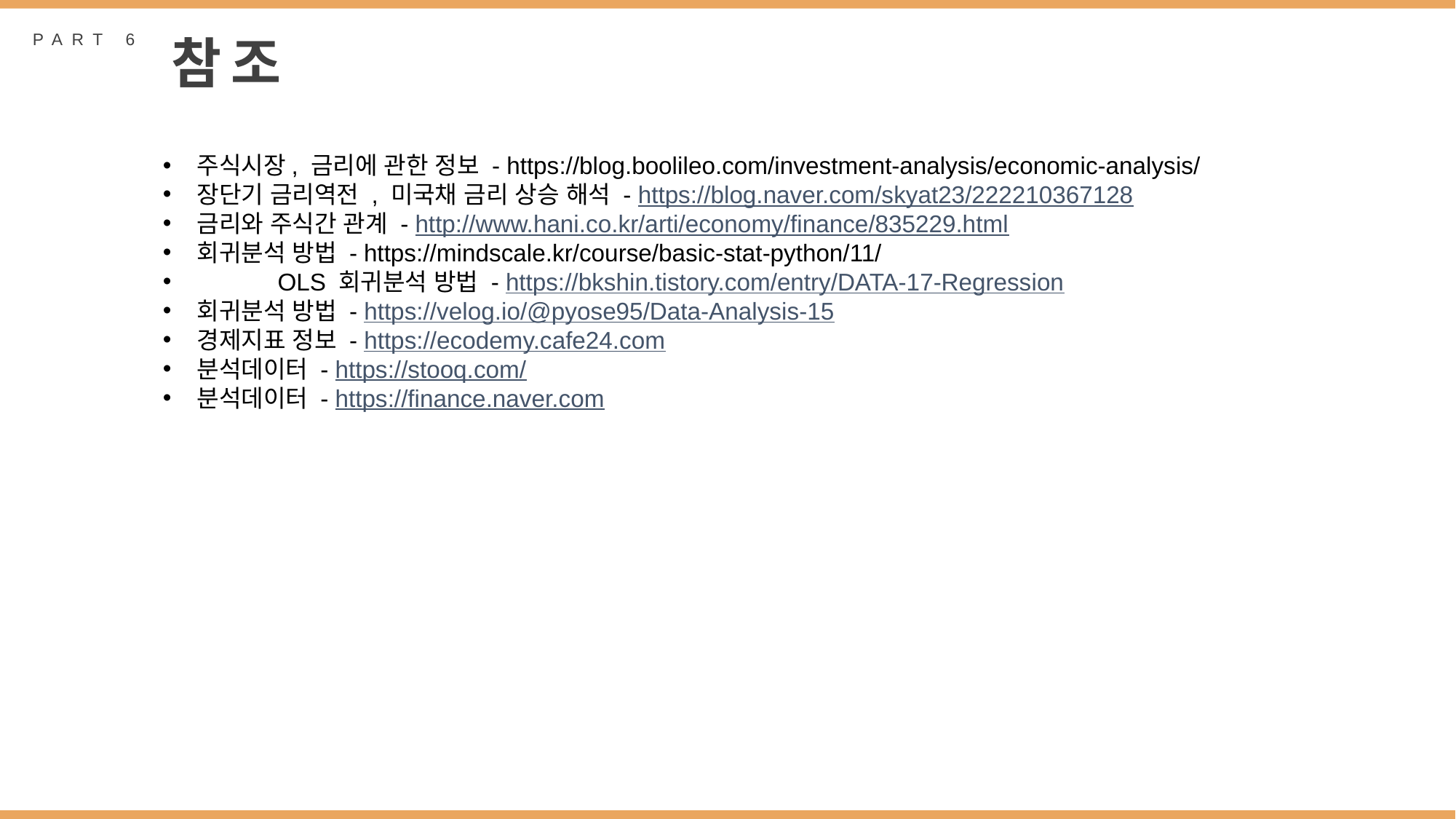

PART 6
참조

주식시장, 금리에 관한 정보 - https://blog.boolileo.com/investment-analysis/economic-analysis/
장단기 금리역전 , 미국채 금리 상승 해석 - https://blog.naver.com/skyat23/222210367128
금리와 주식간 관계 - http://www.hani.co.kr/arti/economy/finance/835229.html
회귀분석 방법 - https://mindscale.kr/course/basic-stat-python/11/
            OLS 회귀분석 방법 - https://bkshin.tistory.com/entry/DATA-17-Regression
회귀분석 방법 - https://velog.io/@pyose95/Data-Analysis-15
경제지표 정보 - https://ecodemy.cafe24.com
분석데이터 - https://stooq.com/
분석데이터 - https://finance.naver.com